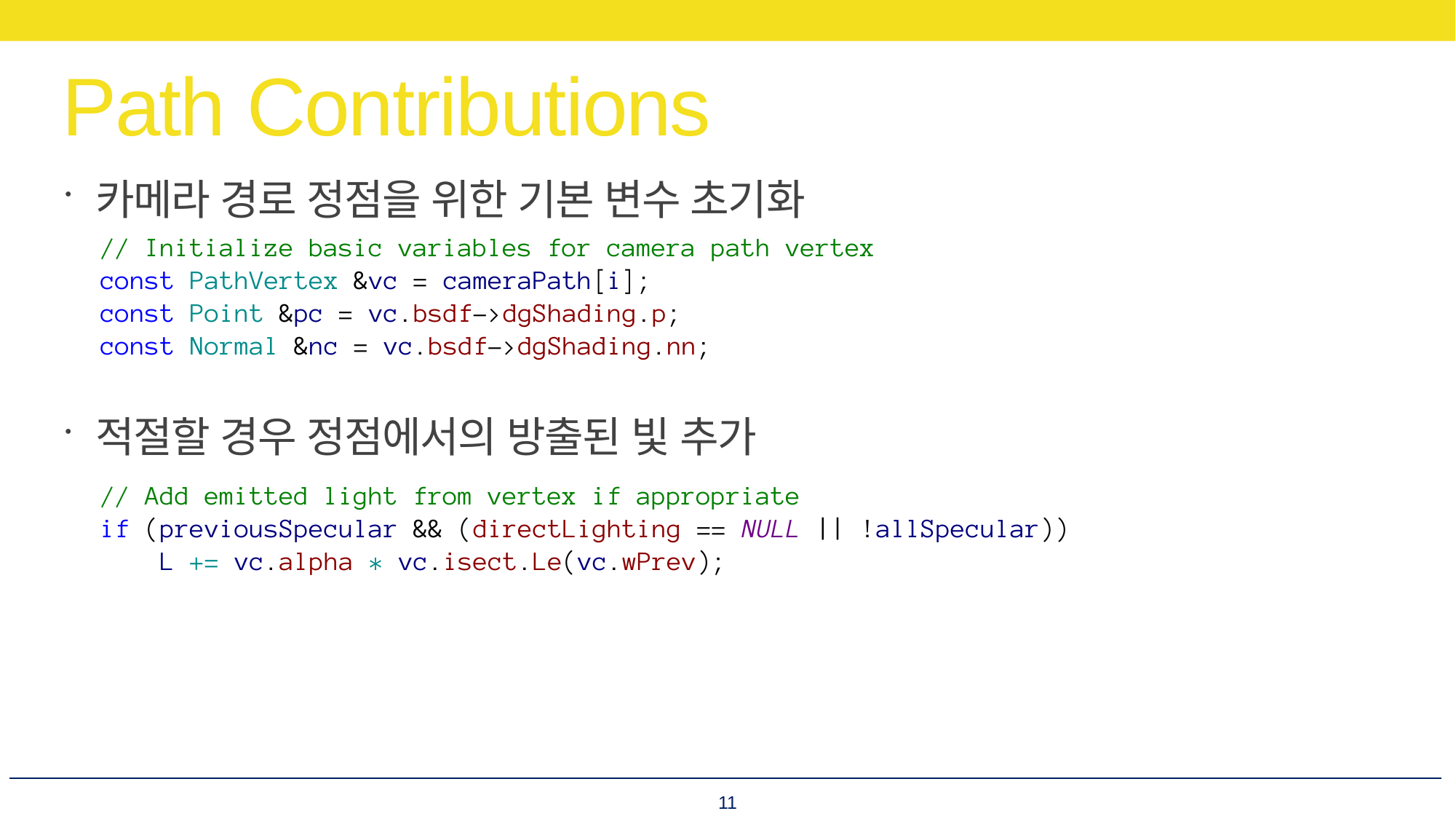

# Path Contributions
카메라 경로 정점을 위한 기본 변수 초기화

적절할 경우 정점에서의 방출된 빛 추가
// Initialize basic variables for camera path vertex
const PathVertex &vc = cameraPath[i];
const Point &pc = vc.bsdf->dgShading.p;
const Normal &nc = vc.bsdf->dgShading.nn;
// Add emitted light from vertex if appropriate
if (previousSpecular && (directLighting == NULL || !allSpecular))
    L += vc.alpha * vc.isect.Le(vc.wPrev);
11